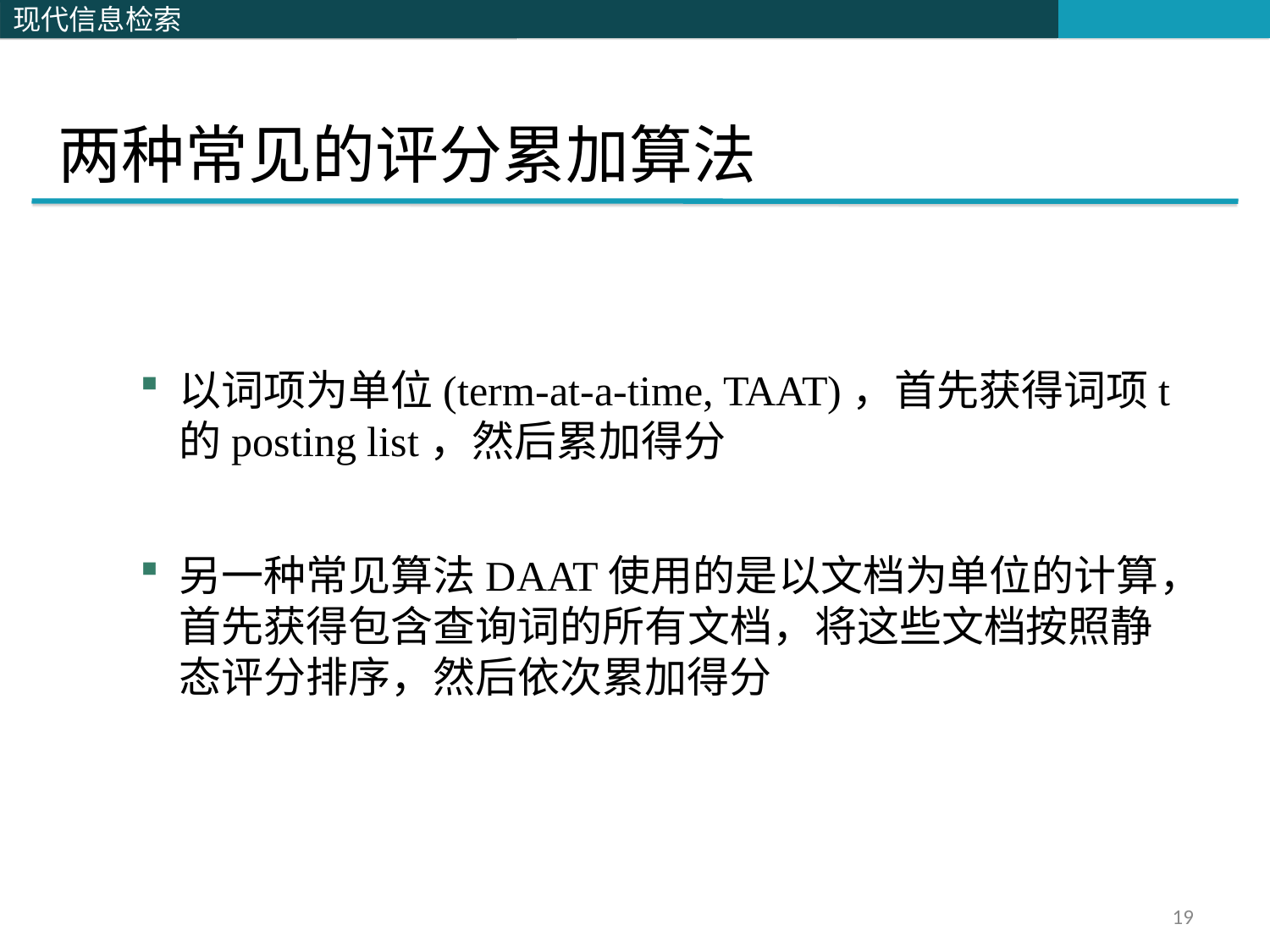

# 两种常见的评分累加算法

以词项为单位(term-at-a-time, TAAT)，首先获得词项t的posting list，然后累加得分

另一种常见算法DAAT使用的是以文档为单位的计算，首先获得包含查询词的所有文档，将这些文档按照静态评分排序，然后依次累加得分
19